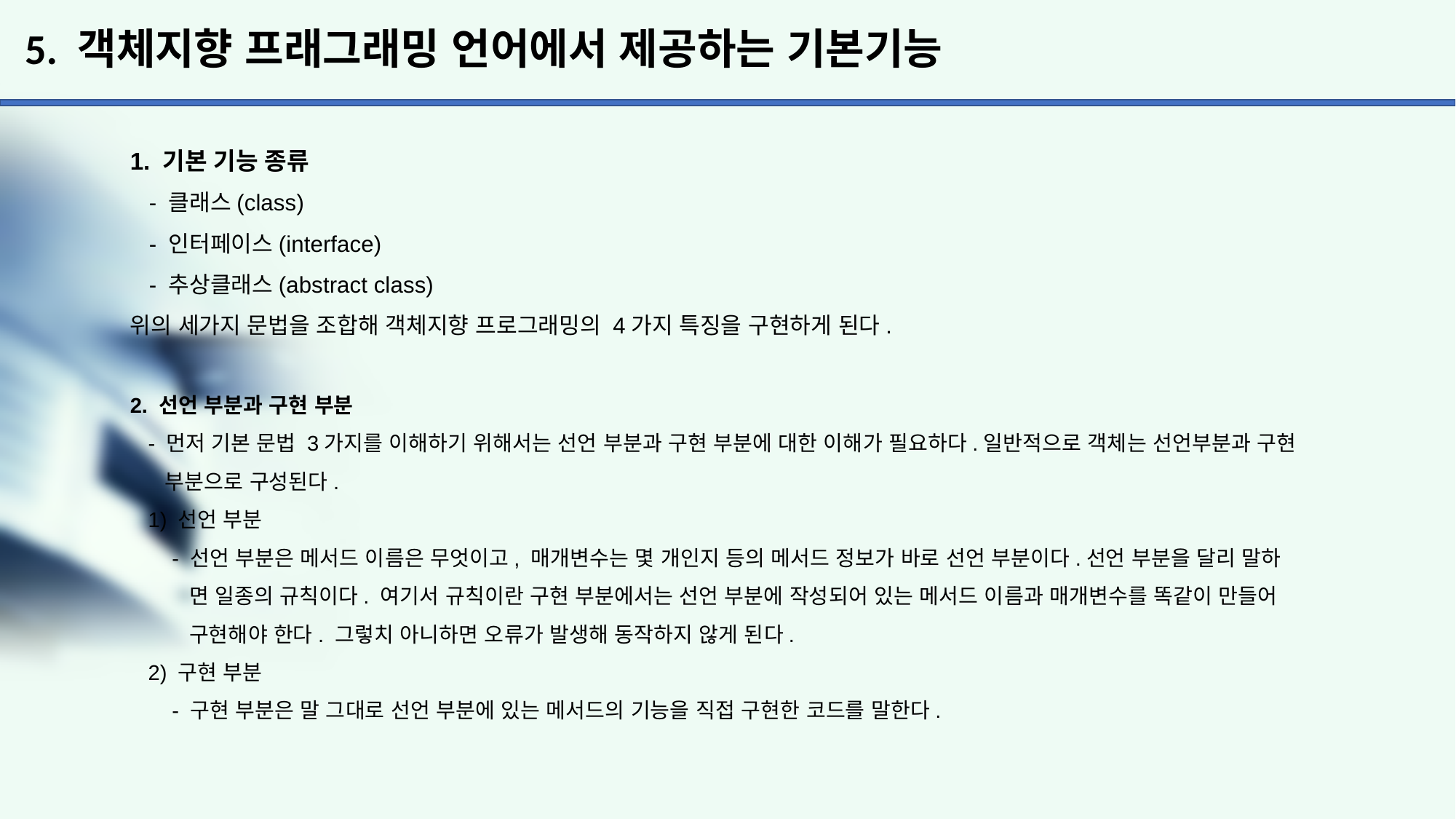

# 5. 객체지향 프래그래밍 언어에서 제공하는 기본기능
1. 기본 기능 종류
   - 클래스(class)
   - 인터페이스(interface)
   - 추상클래스(abstract class)
위의 세가지 문법을 조합해 객체지향 프로그래밍의 4가지 특징을 구현하게 된다.

2. 선언 부분과 구현 부분
   - 먼저 기본 문법 3가지를 이해하기 위해서는 선언 부분과 구현 부분에 대한 이해가 필요하다.일반적으로 객체는 선언부분과 구현
     부분으로 구성된다.
   1) 선언 부분
       - 선언 부분은 메서드 이름은 무엇이고, 매개변수는 몇 개인지 등의 메서드 정보가 바로 선언 부분이다.선언 부분을 달리 말하
         면 일종의 규칙이다. 여기서 규칙이란 구현 부분에서는 선언 부분에 작성되어 있는 메서드 이름과 매개변수를 똑같이 만들어
         구현해야 한다. 그렇치 아니하면 오류가 발생해 동작하지 않게 된다.
   2) 구현 부분
       - 구현 부분은 말 그대로 선언 부분에 있는 메서드의 기능을 직접 구현한 코드를 말한다.